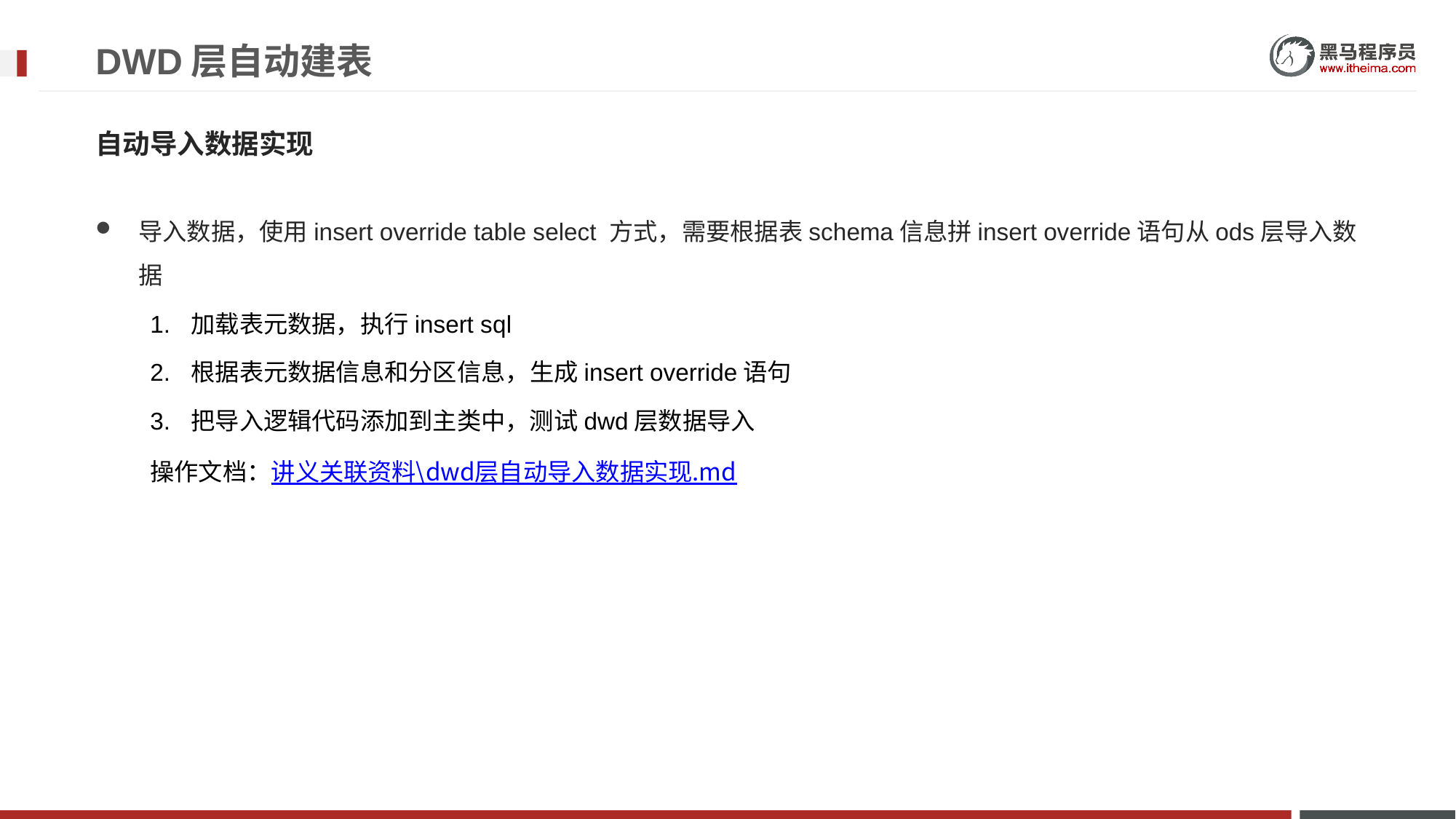

# DWD层自动建表
自动导入数据实现
导入数据，使用insert override table select 方式，需要根据表schema信息拼insert override语句从ods层导入数据
加载表元数据，执行insert sql
根据表元数据信息和分区信息，生成insert override语句
把导入逻辑代码添加到主类中，测试dwd层数据导入
操作文档：讲义关联资料\dwd层自动导入数据实现.md